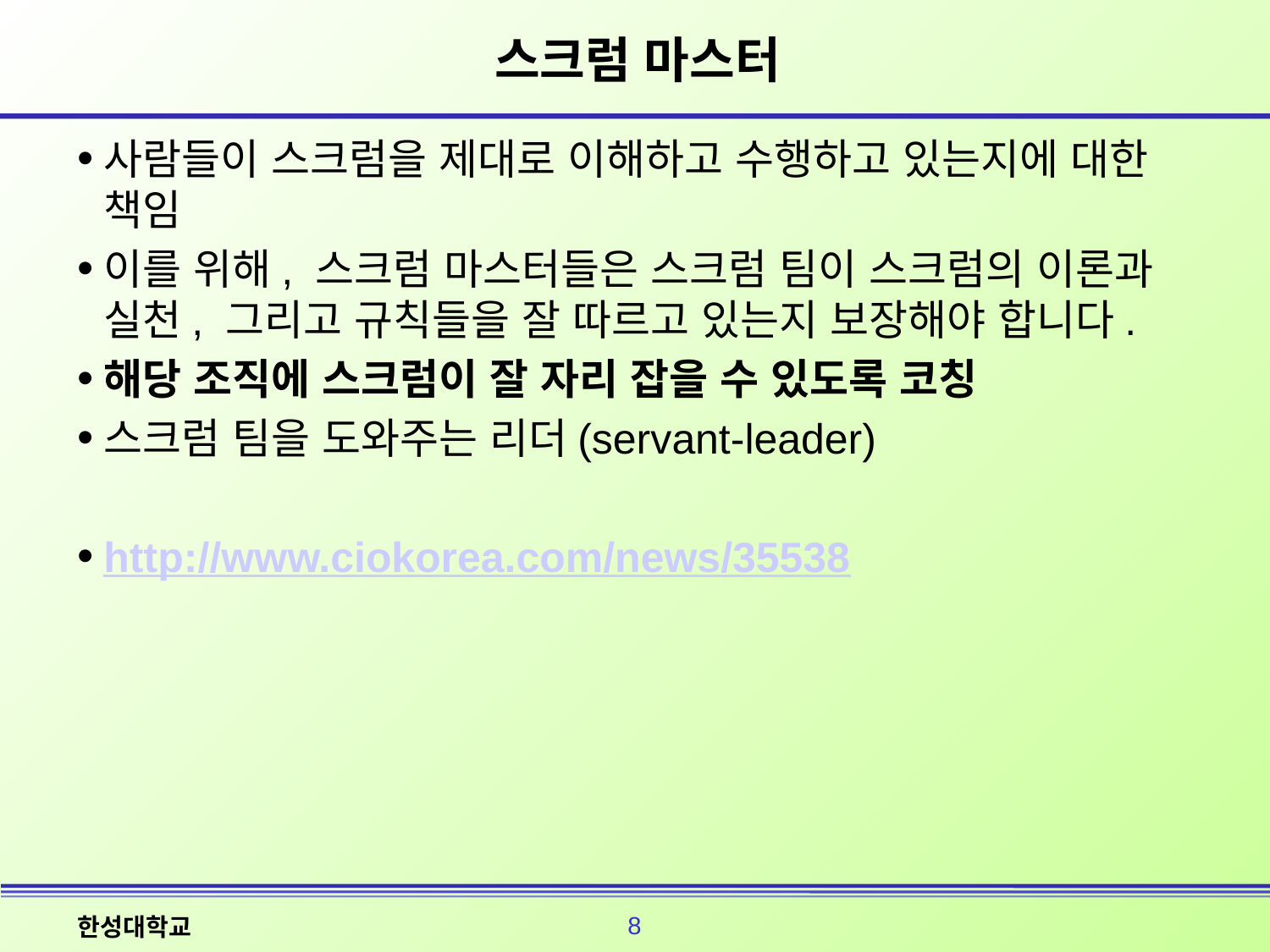

# 스크럼 마스터
사람들이 스크럼을 제대로 이해하고 수행하고 있는지에 대한 책임
이를 위해, 스크럼 마스터들은 스크럼 팀이 스크럼의 이론과 실천, 그리고 규칙들을 잘 따르고 있는지 보장해야 합니다.
해당 조직에 스크럼이 잘 자리 잡을 수 있도록 코칭
스크럼 팀을 도와주는 리더(servant-leader)

http://www.ciokorea.com/news/35538